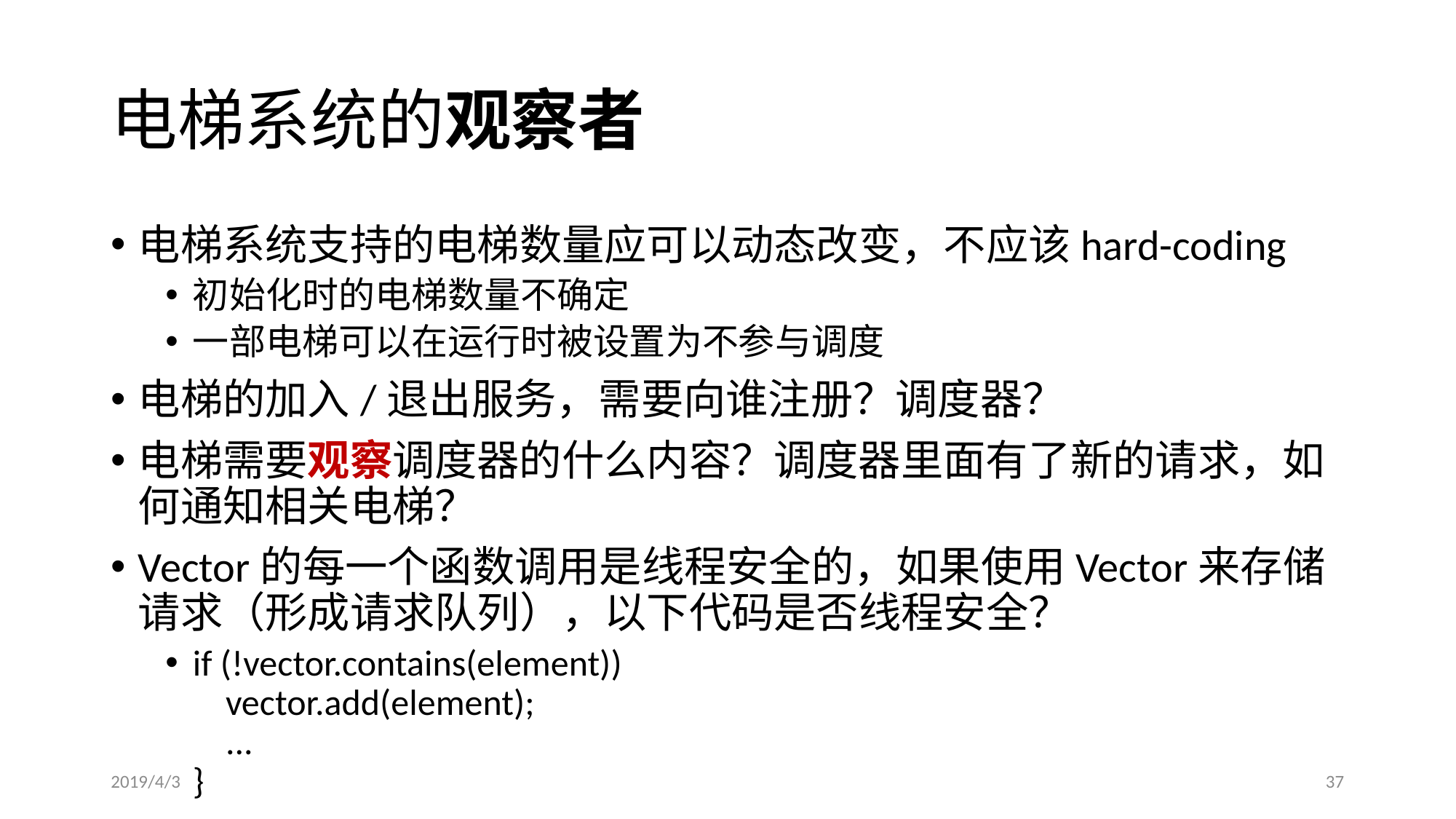

# 电梯系统的观察者
电梯系统支持的电梯数量应可以动态改变，不应该hard-coding
初始化时的电梯数量不确定
一部电梯可以在运行时被设置为不参与调度
电梯的加入/退出服务，需要向谁注册？调度器？
电梯需要观察调度器的什么内容？调度器里面有了新的请求，如何通知相关电梯？
Vector的每一个函数调用是线程安全的，如果使用Vector来存储请求（形成请求队列），以下代码是否线程安全？
if (!vector.contains(element)) 
    vector.add(element); 
    ...
}

2019/4/3
37